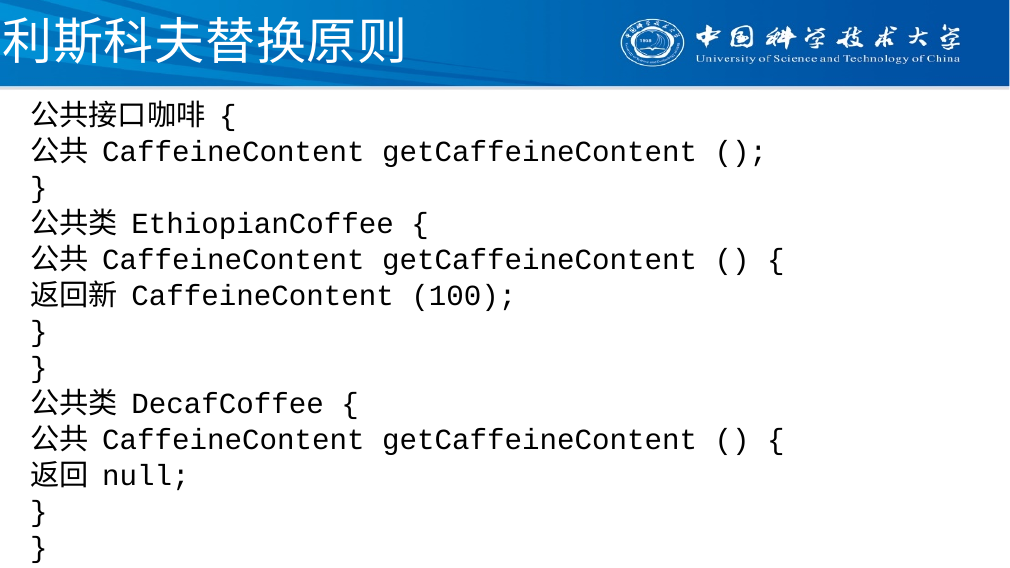

# 利斯科夫替换原则
公共接口咖啡 {
公共 CaffeineContent getCaffeineContent ();
}
公共类 EthiopianCoffee {
公共 CaffeineContent getCaffeineContent () {
返回新 CaffeineContent (100);
}
}
公共类 DecafCoffee {
公共 CaffeineContent getCaffeineContent () {
返回 null;
}
}